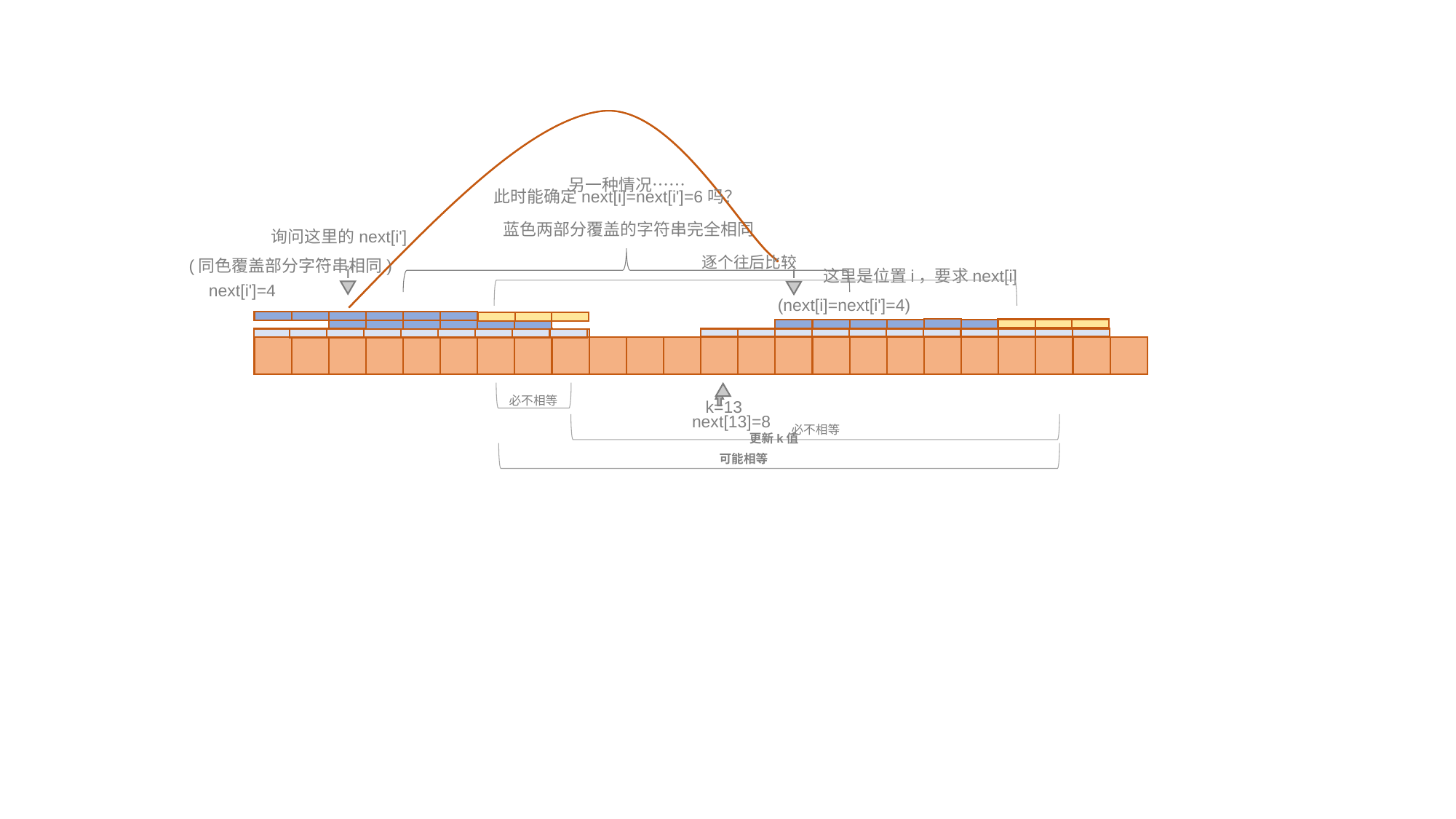

另一种情况……

此时能确定next[i]=next[i']=6吗？

蓝色两部分覆盖的字符串完全相同
询问这里的next[i']
逐个往后比较
(同色覆盖部分字符串相同)
i’
i
这里是位置i，要求next[i]
next[i']=4

(next[i]=next[i']=4)

必不相等
k=13

next[13]=8
必不相等
更新k值
可能相等